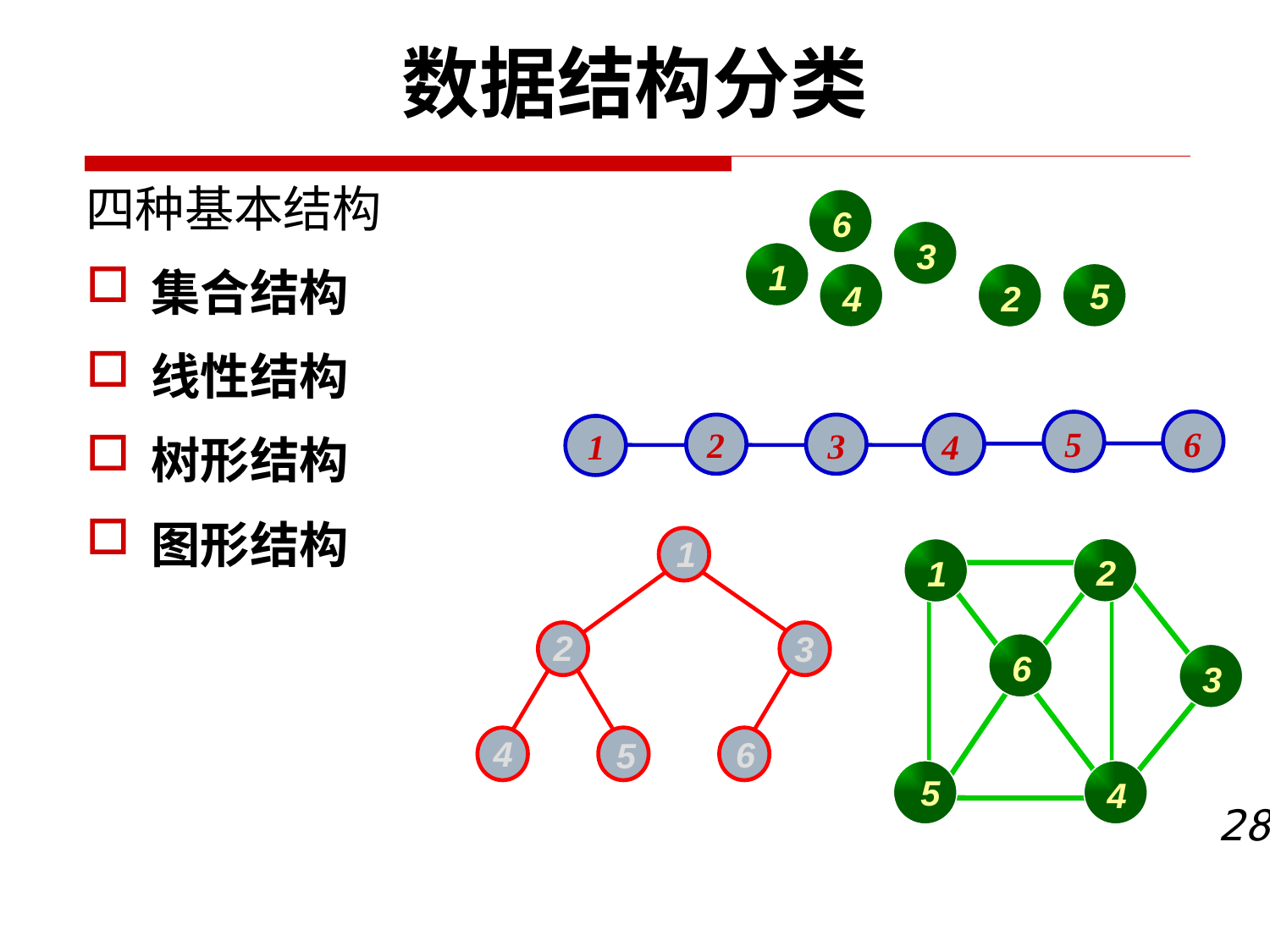

数据结构分类
四种基本结构
集合结构
线性结构
树形结构
图形结构

6

3

1

4

5

2

6
5
2
3
1
4

1

2
3

4
6
5

2

1

6

3

5

4

28